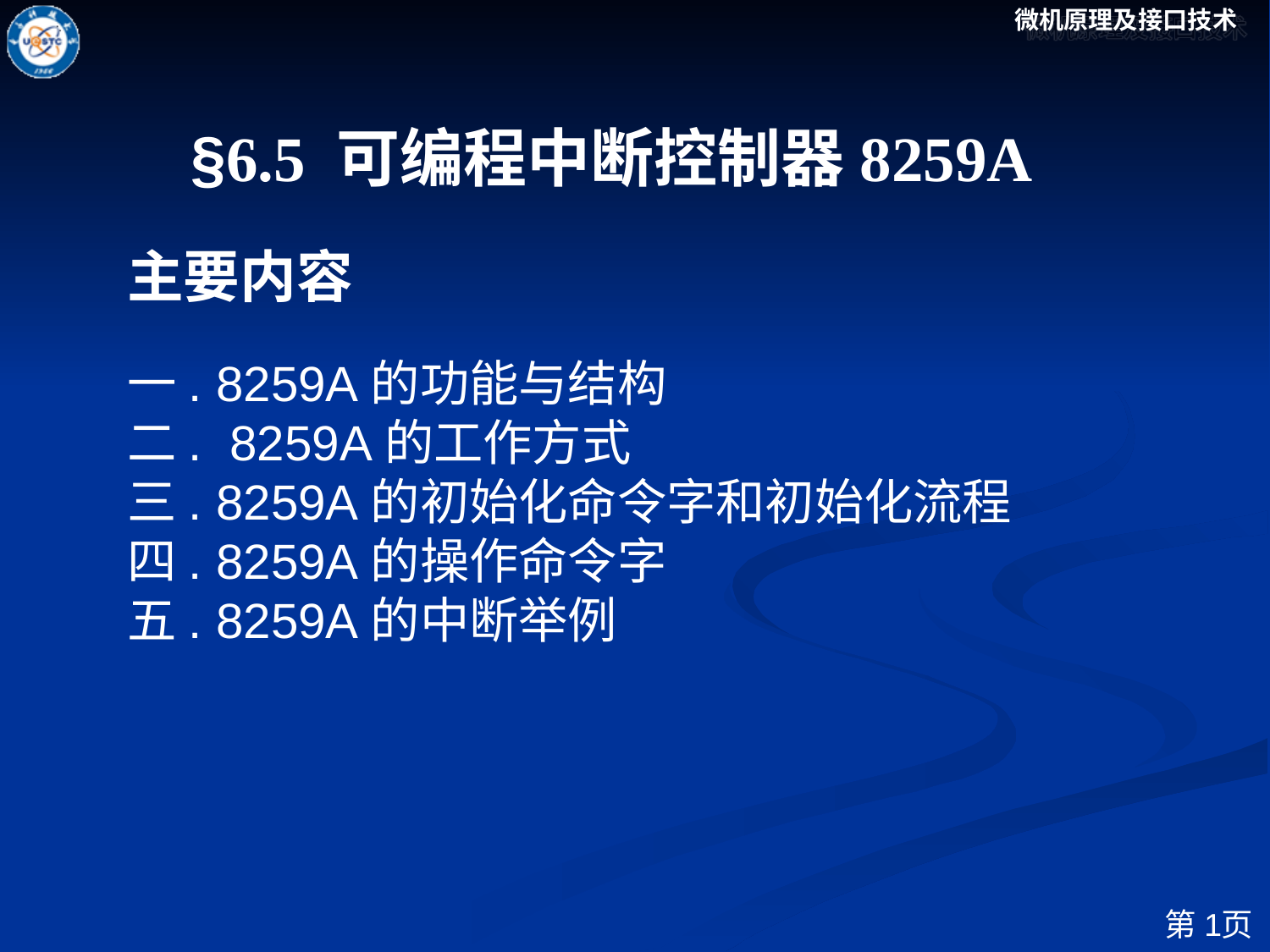

§6.5 可编程中断控制器8259A
主要内容
一. 8259A的功能与结构
二.  8259A的工作方式
三. 8259A的初始化命令字和初始化流程
四. 8259A的操作命令字
五. 8259A的中断举例